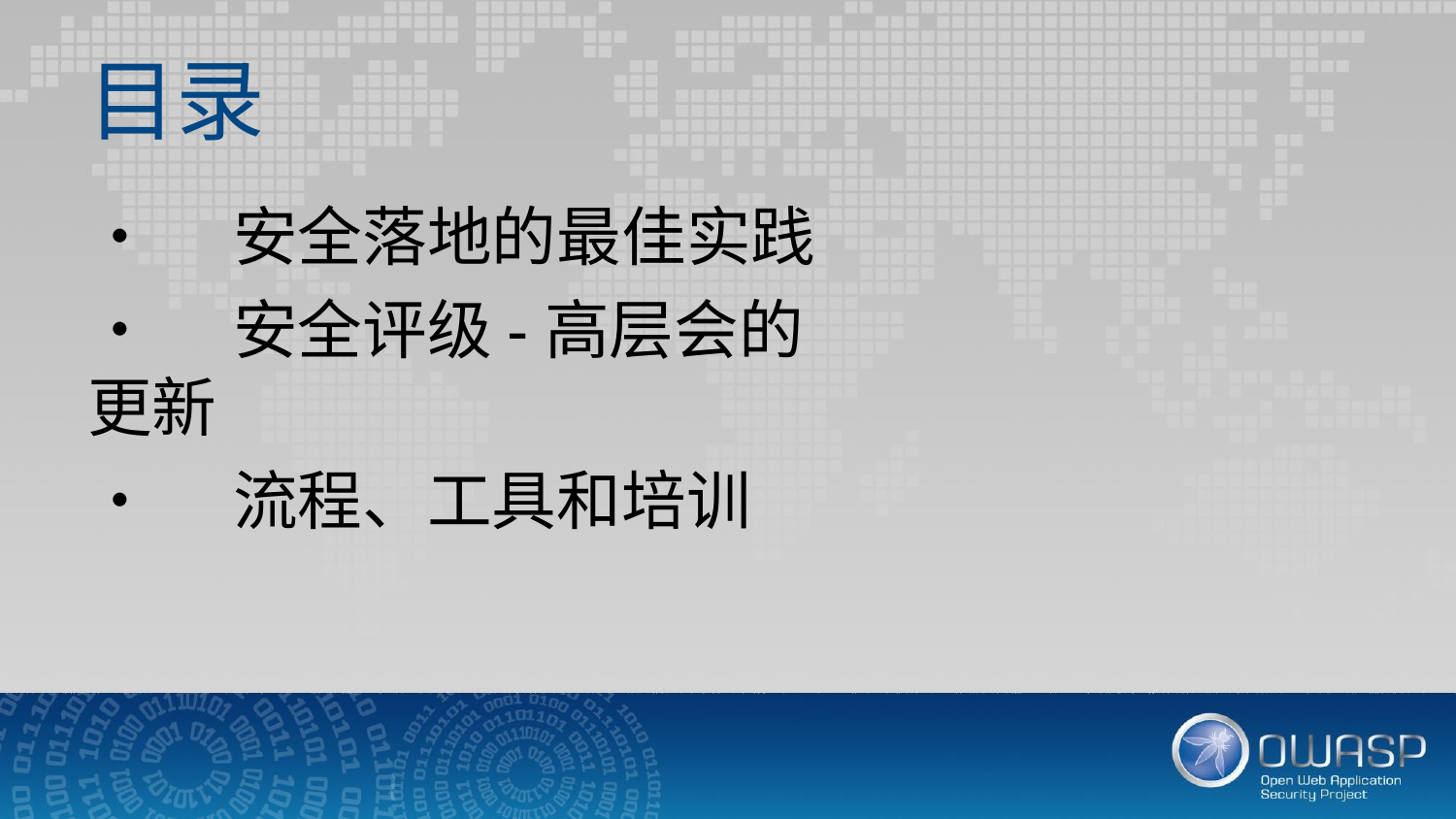

目录
•	安全落地的最佳实践
•	安全评级-高层会的更新
•	流程、工具和培训